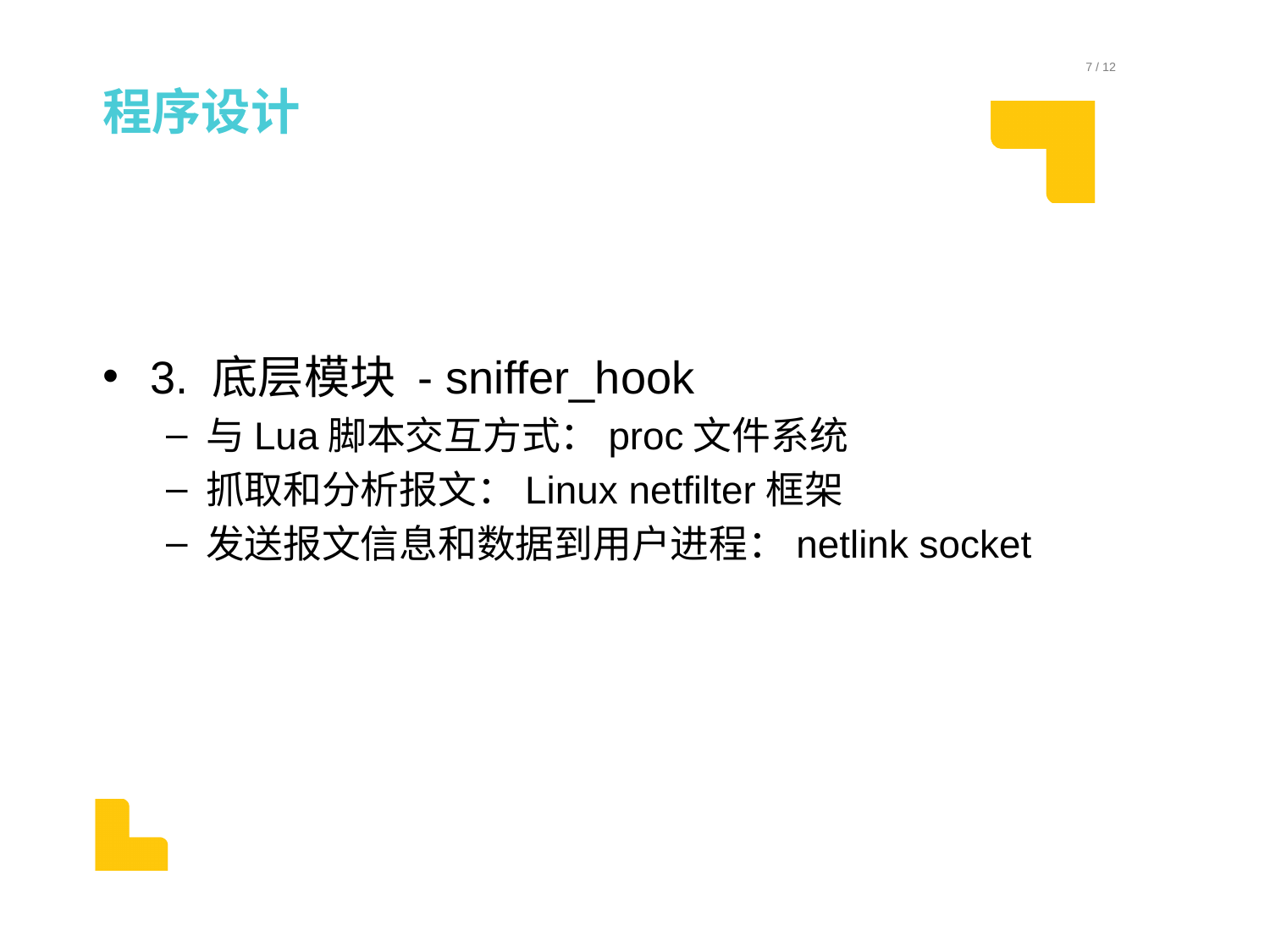

程序设计

3. 底层模块 - sniffer_hook
与Lua脚本交互方式：proc文件系统
抓取和分析报文：Linux netfilter框架
发送报文信息和数据到用户进程：netlink socket